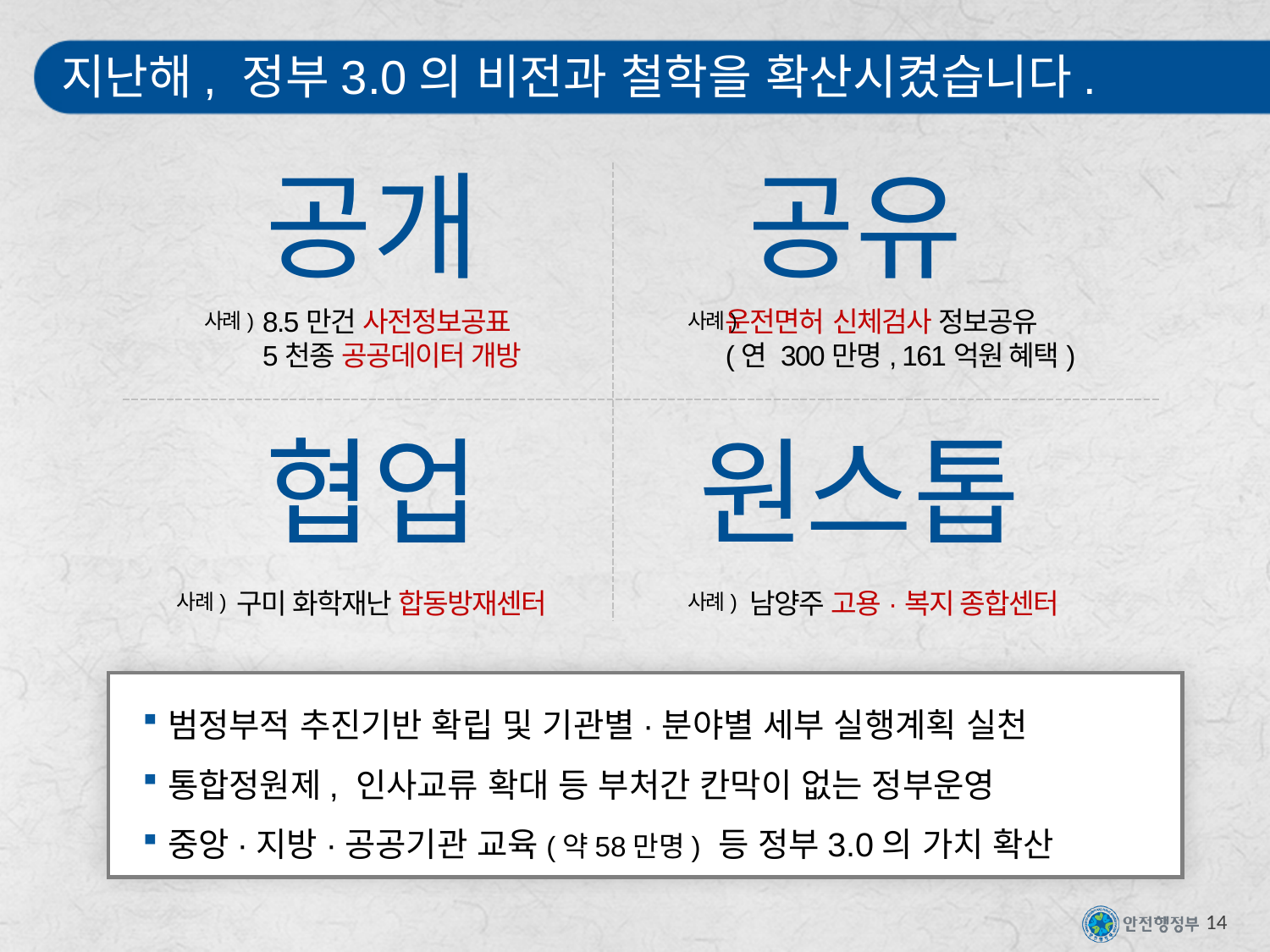

# 지난해, 정부3.0의 비전과 철학을 확산시켰습니다.
공개
공유
사례)
사례)
8.5만건 사전정보공표
5천종 공공데이터 개방
운전면허 신체검사 정보공유
(연 300만명, 161억원 혜택)
협업
원스톱
사례)
사례)
구미 화학재난 합동방재센터
남양주 고용·복지 종합센터

범정부적 추진기반 확립 및 기관별·분야별 세부 실행계획 실천
통합정원제, 인사교류 확대 등 부처간 칸막이 없는 정부운영
중앙·지방·공공기관 교육(약58만명) 등 정부3.0의 가치 확산
14